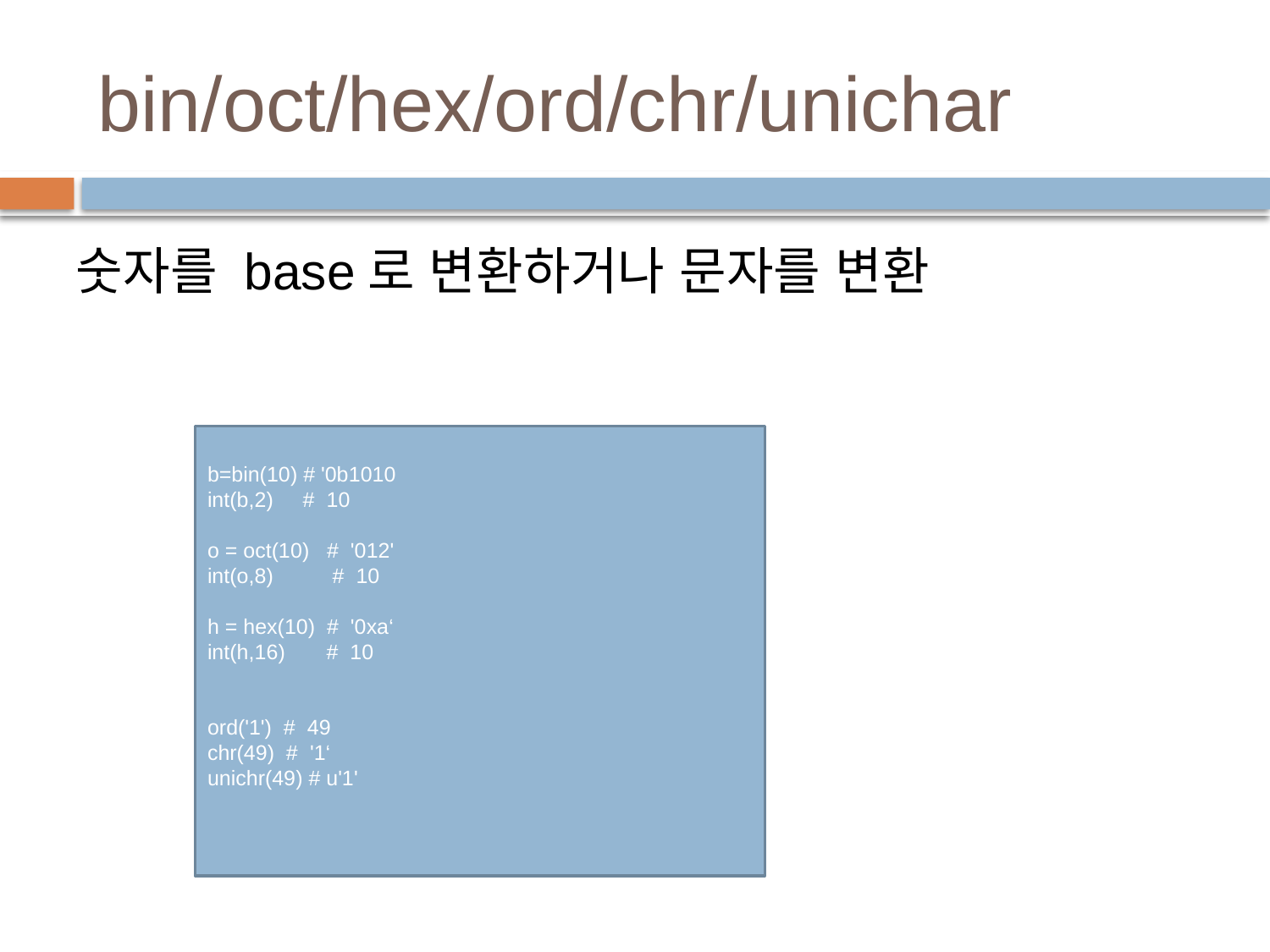

# bin/oct/hex/ord/chr/unichar
숫자를 base로 변환하거나 문자를 변환

b=bin(10) # '0b1010
int(b,2)     #  10

o = oct(10)   #  '012'
int(o,8)          #  10

h = hex(10)  #  '0xa‘
int(h,16)       #  10

ord('1')  #  49
chr(49)  #  '1‘
unichr(49) # u'1'